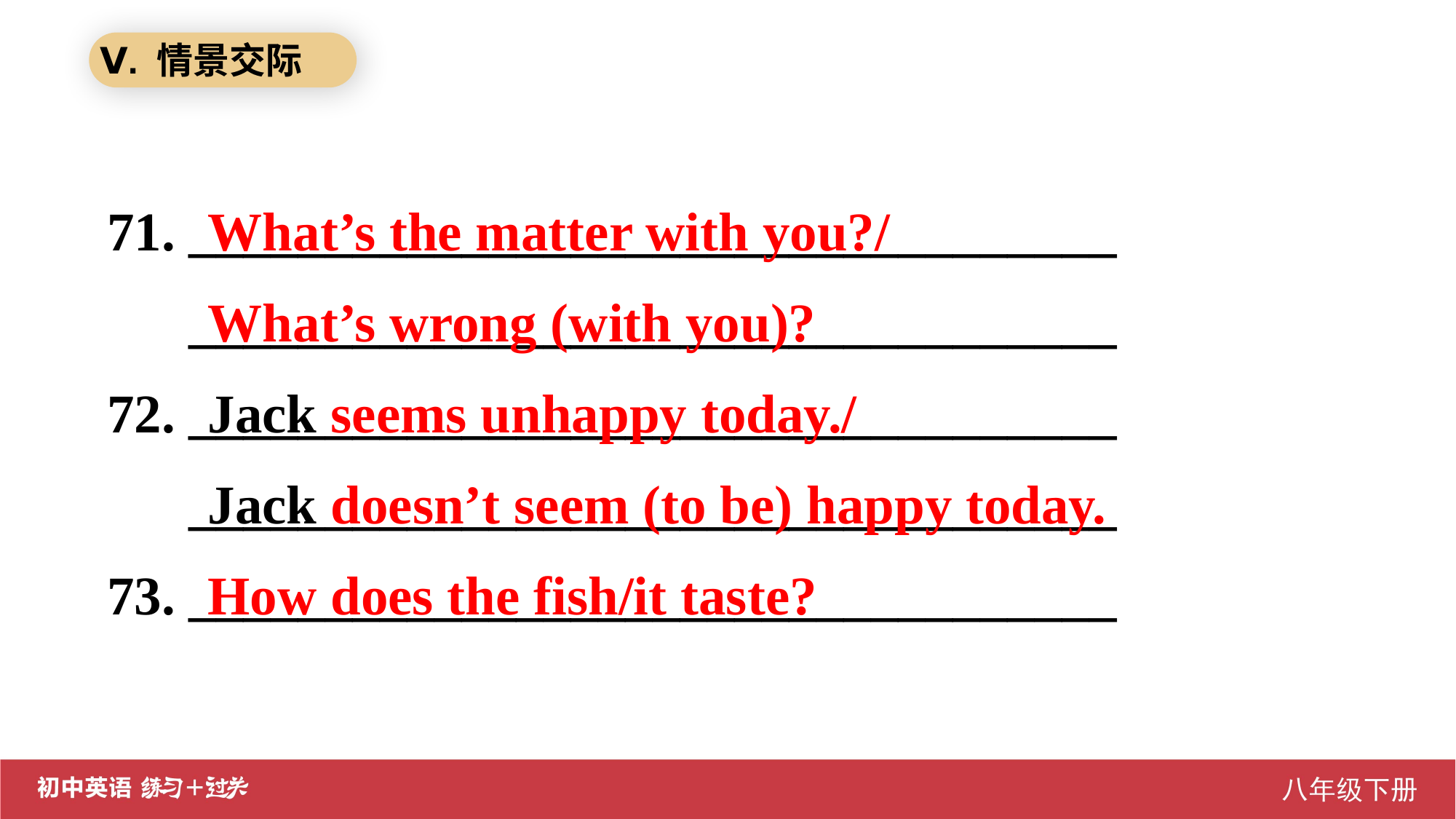

Ⅴ. 情景交际
71. __________________________________
      __________________________________
72. __________________________________
      __________________________________
73. __________________________________
What’s the matter with you?/
What’s wrong (with you)?
Jack seems unhappy today./
Jack doesn’t seem (to be) happy today.
How does the fish/it taste?